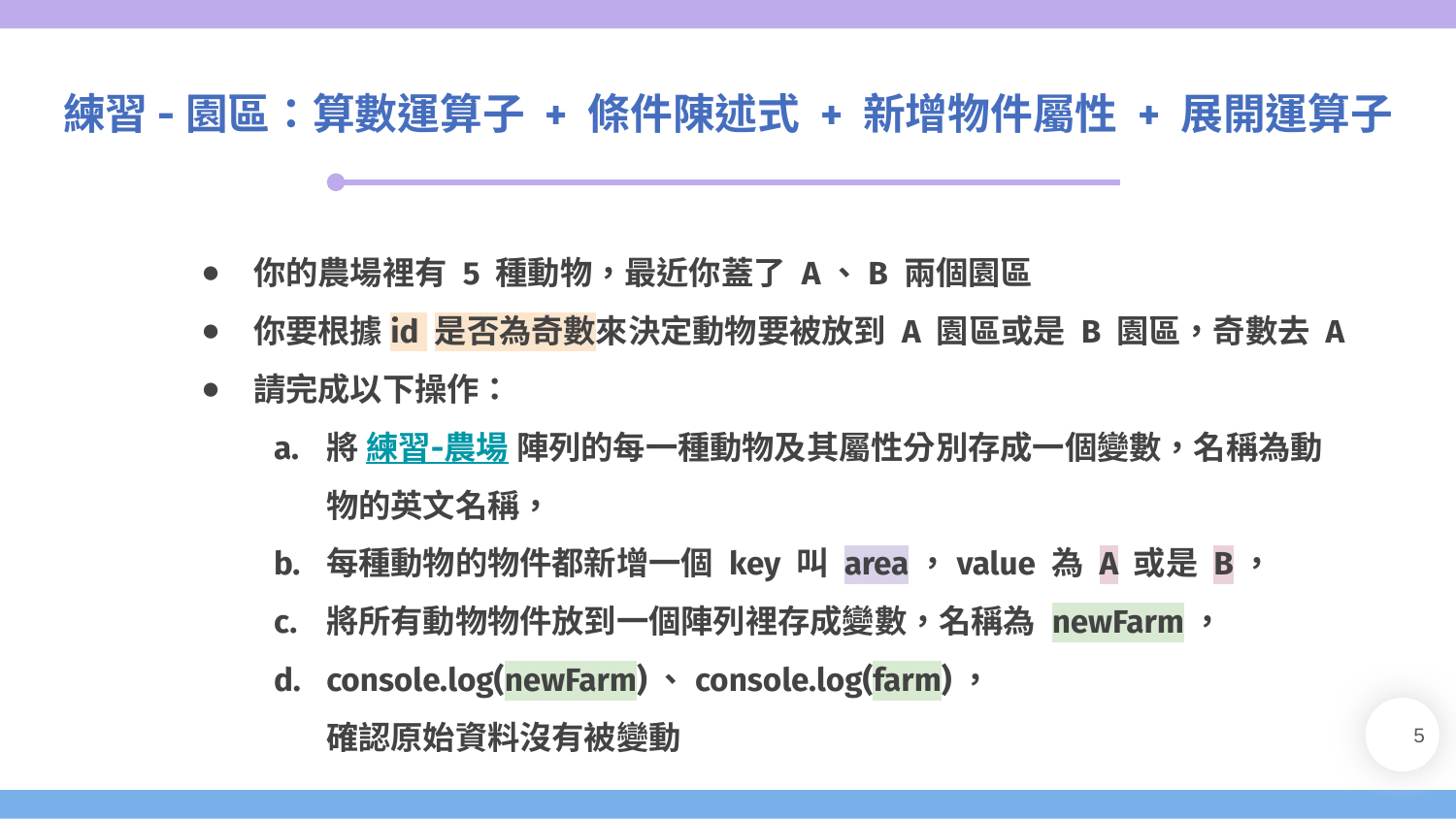

練習-園區：算數運算子 + 條件陳述式 + 新增物件屬性 + 展開運算子
你的農場裡有 5 種動物，最近你蓋了 A、B 兩個園區
你要根據id 是否為奇數來決定動物要被放到 A 園區或是 B 園區，奇數去 A
請完成以下操作：
將 練習-農場 陣列的每一種動物及其屬性分別存成一個變數，名稱為動物的英文名稱，
每種動物的物件都新增一個 key 叫 area，value 為 A 或是 B，
將所有動物物件放到一個陣列裡存成變數，名稱為 newFarm，
console.log(newFarm)、console.log(farm)，
確認原始資料沒有被變動

5